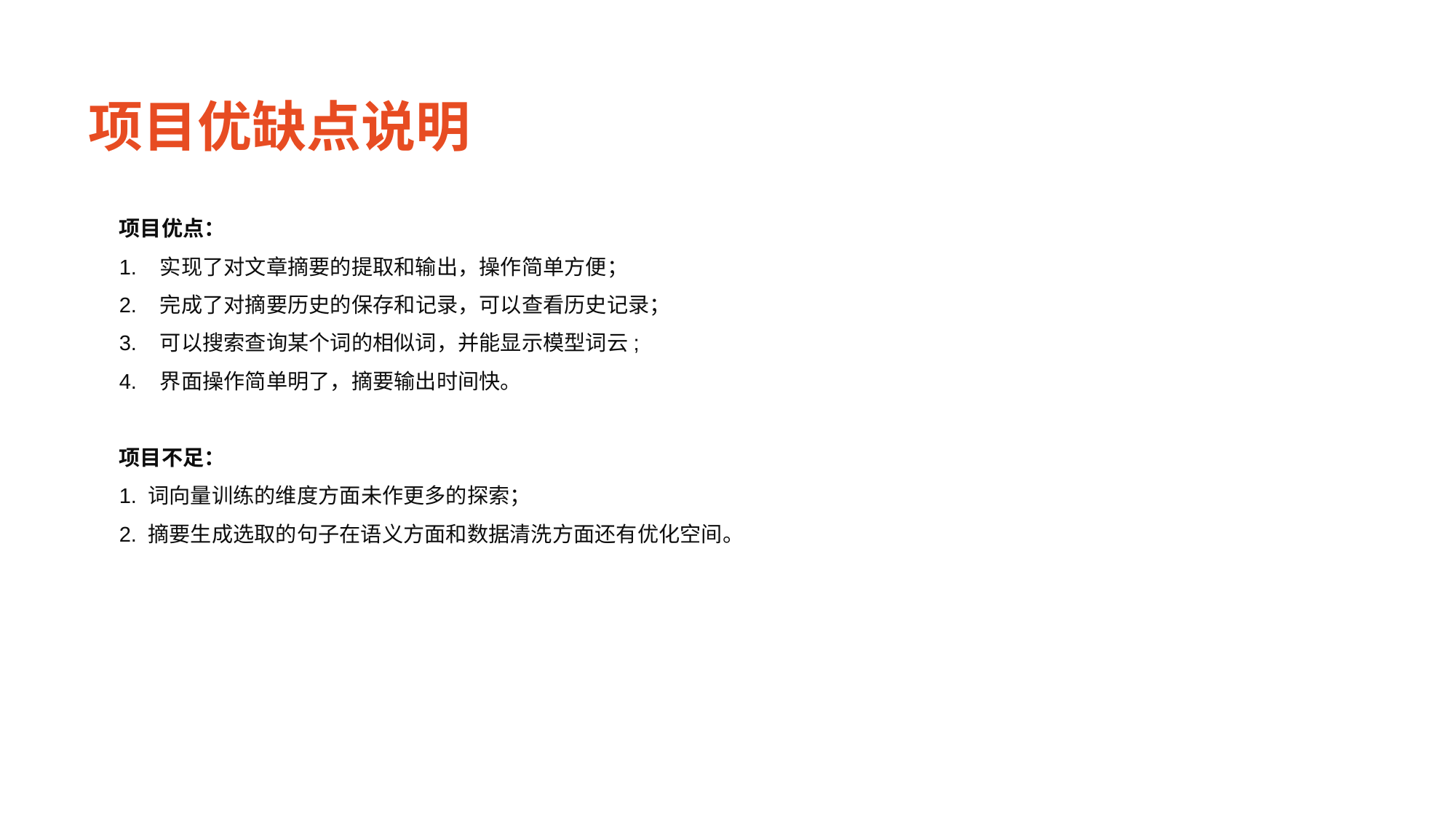

项目优缺点说明
项目优点：
实现了对文章摘要的提取和输出，操作简单方便；
完成了对摘要历史的保存和记录，可以查看历史记录；
可以搜索查询某个词的相似词，并能显示模型词云;
界面操作简单明了，摘要输出时间快。

项目不足：
1. 词向量训练的维度方面未作更多的探索；
2. 摘要生成选取的句子在语义方面和数据清洗方面还有优化空间。